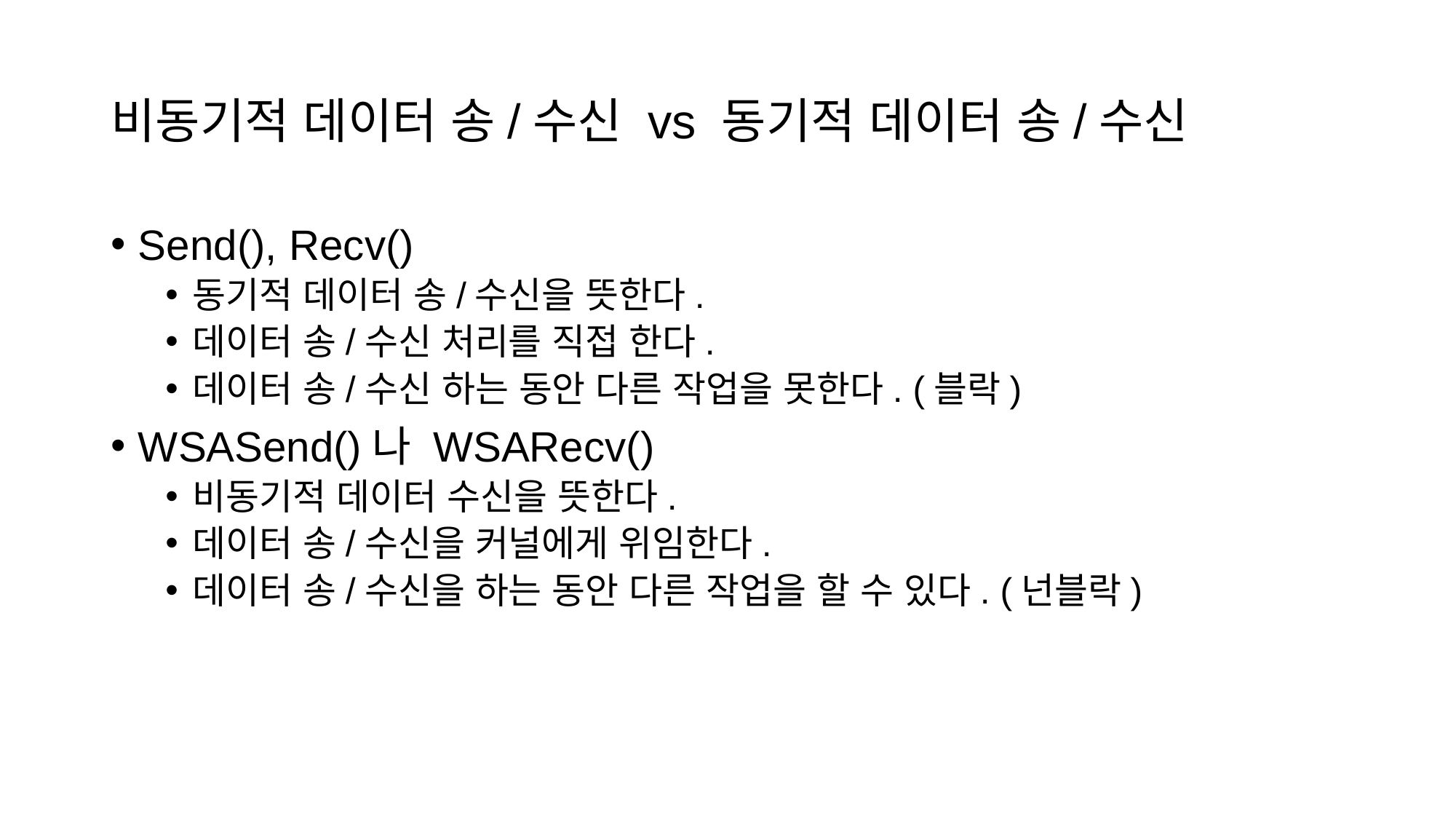

# 비동기적 데이터 송/수신 vs 동기적 데이터 송/수신
Send(), Recv()
동기적 데이터 송/수신을 뜻한다.
데이터 송/수신 처리를 직접 한다.
데이터 송/수신 하는 동안 다른 작업을 못한다. (블락)
WSASend()나 WSARecv()
비동기적 데이터 수신을 뜻한다.
데이터 송/수신을 커널에게 위임한다.
데이터 송/수신을 하는 동안 다른 작업을 할 수 있다. (넌블락)